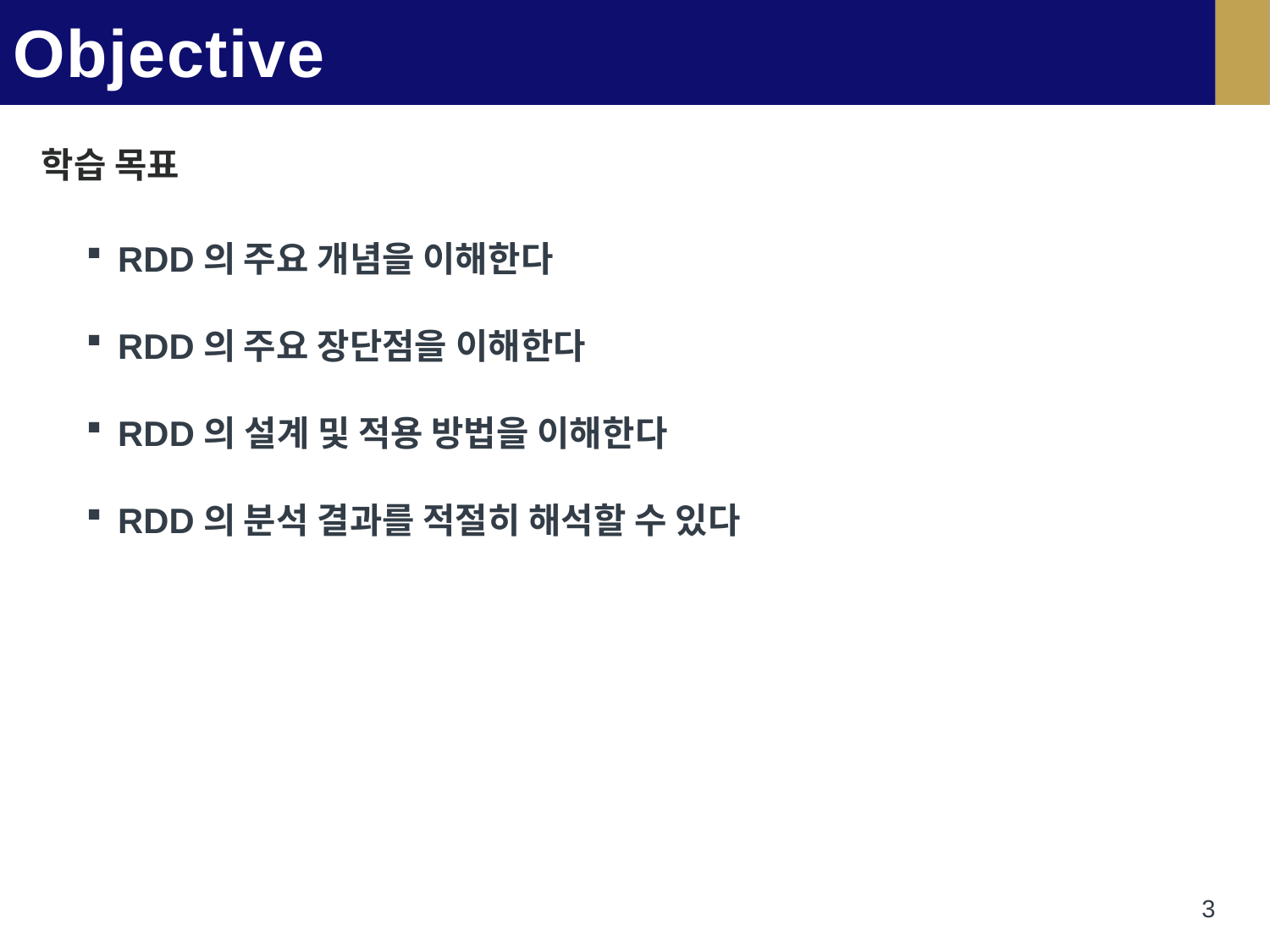

# Objectives
학습 목표

RDD의 주요 개념을 이해한다

RDD의 주요 장단점을 이해한다

RDD의 설계 및 적용 방법을 이해한다

RDD의 분석 결과를 적절히 해석할 수 있다
3